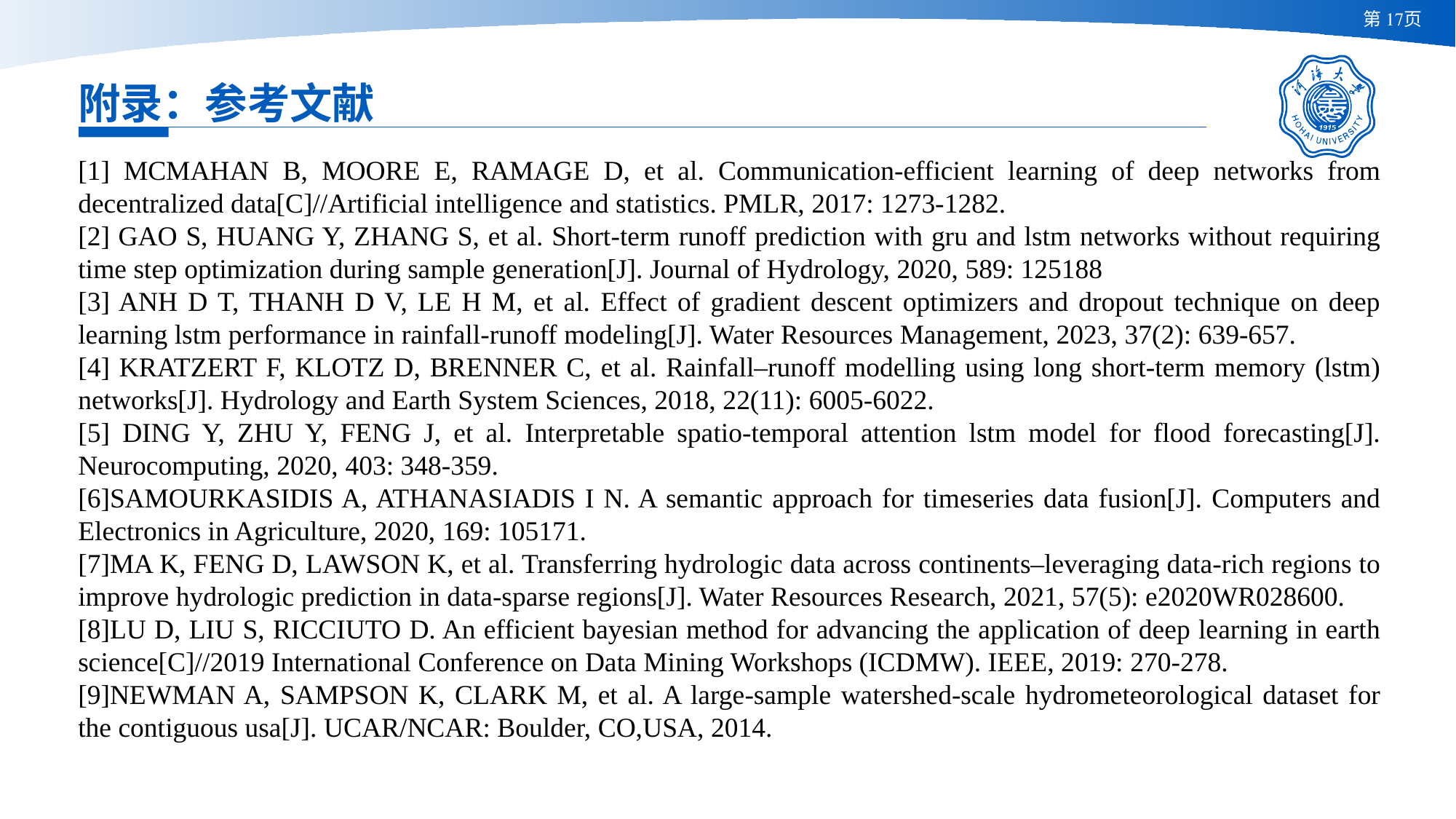

第17页
# 附录：参考文献
[1] MCMAHAN B, MOORE E, RAMAGE D, et al. Communication-efficient learning of deep networks from decentralized data[C]//Artificial intelligence and statistics. PMLR, 2017: 1273-1282.
[2] GAO S, HUANG Y, ZHANG S, et al. Short-term runoff prediction with gru and lstm networks without requiring time step optimization during sample generation[J]. Journal of Hydrology, 2020, 589: 125188
[3] ANH D T, THANH D V, LE H M, et al. Effect of gradient descent optimizers and dropout technique on deep learning lstm performance in rainfall-runoff modeling[J]. Water Resources Management, 2023, 37(2): 639-657.
[4] KRATZERT F, KLOTZ D, BRENNER C, et al. Rainfall–runoff modelling using long short-term memory (lstm) networks[J]. Hydrology and Earth System Sciences, 2018, 22(11): 6005-6022.
[5] DING Y, ZHU Y, FENG J, et al. Interpretable spatio-temporal attention lstm model for flood forecasting[J]. Neurocomputing, 2020, 403: 348-359.
[6]SAMOURKASIDIS A, ATHANASIADIS I N. A semantic approach for timeseries data fusion[J]. Computers and Electronics in Agriculture, 2020, 169: 105171.
[7]MA K, FENG D, LAWSON K, et al. Transferring hydrologic data across continents–leveraging data-rich regions to improve hydrologic prediction in data-sparse regions[J]. Water Resources Research, 2021, 57(5): e2020WR028600.
[8]LU D, LIU S, RICCIUTO D. An efficient bayesian method for advancing the application of deep learning in earth science[C]//2019 International Conference on Data Mining Workshops (ICDMW). IEEE, 2019: 270-278.
[9]NEWMAN A, SAMPSON K, CLARK M, et al. A large-sample watershed-scale hydrometeorological dataset for the contiguous usa[J]. UCAR/NCAR: Boulder, CO,USA, 2014.